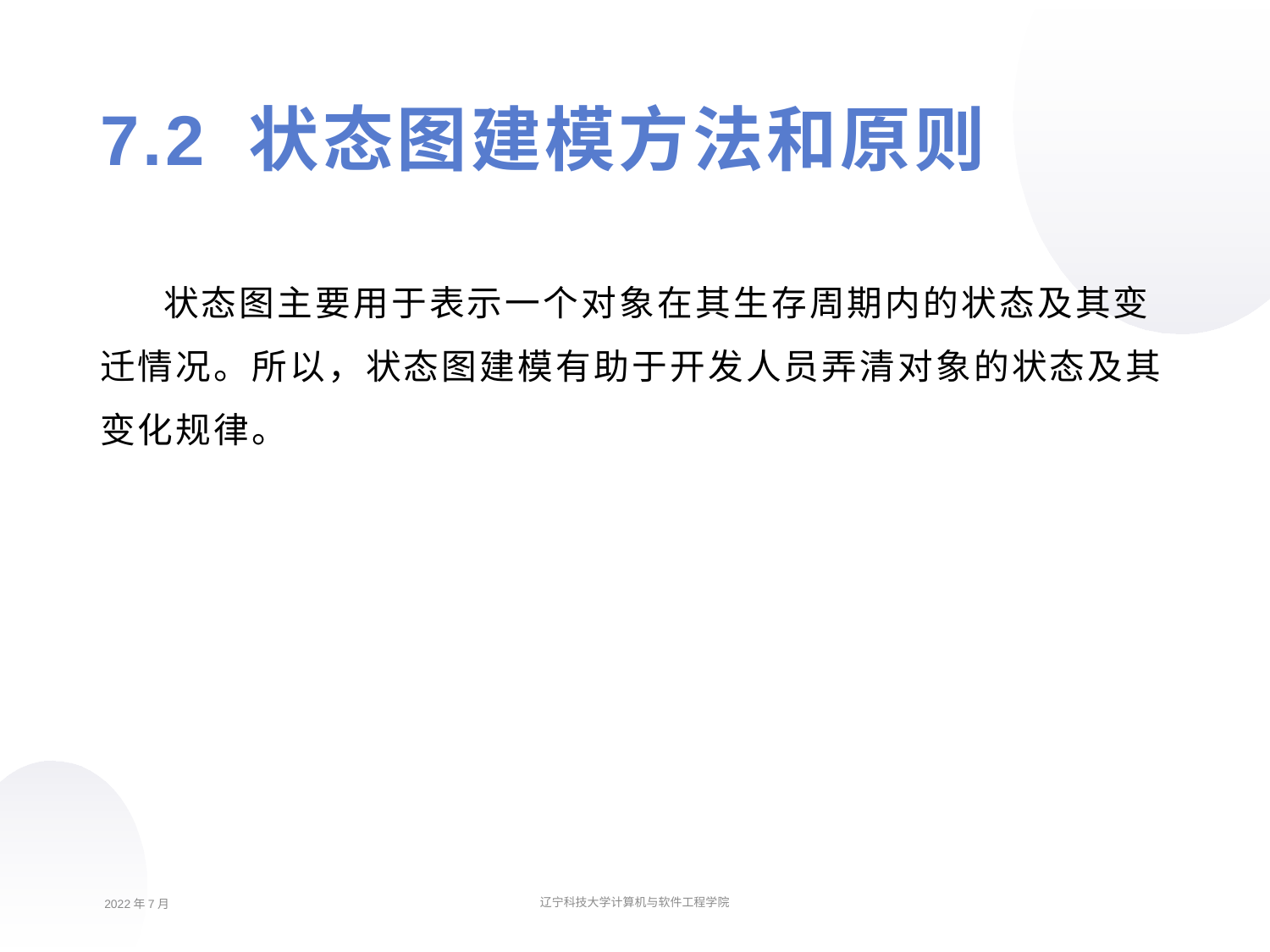

7.2 状态图建模方法和原则
状态图主要用于表示一个对象在其生存周期内的状态及其变迁情况。所以，状态图建模有助于开发人员弄清对象的状态及其变化规律。

2022年7月
辽宁科技大学计算机与软件工程学院
29